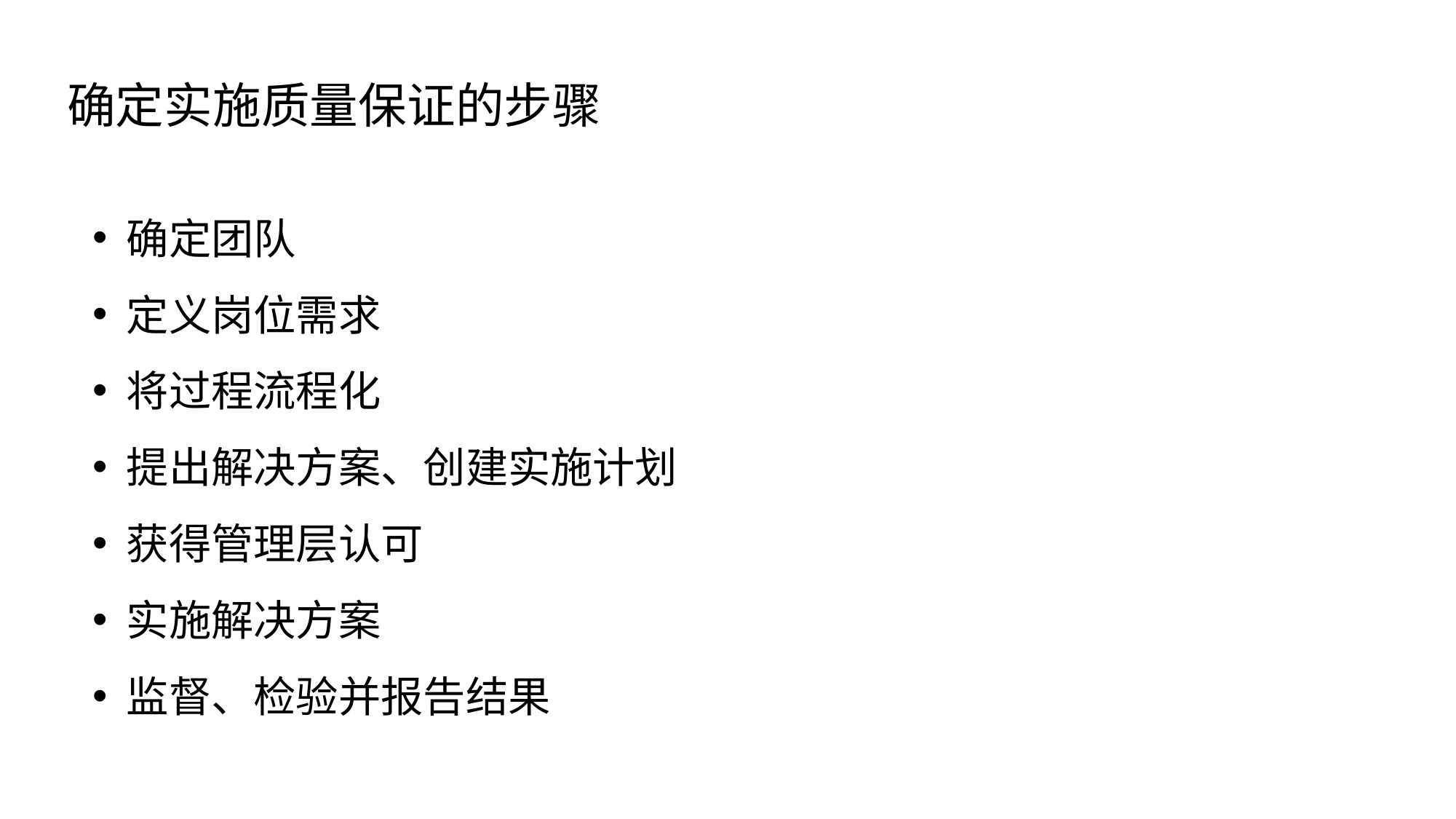

确定实施质量保证的步骤
确定团队
定义岗位需求
将过程流程化
提出解决方案、创建实施计划
获得管理层认可
实施解决方案
监督、检验并报告结果